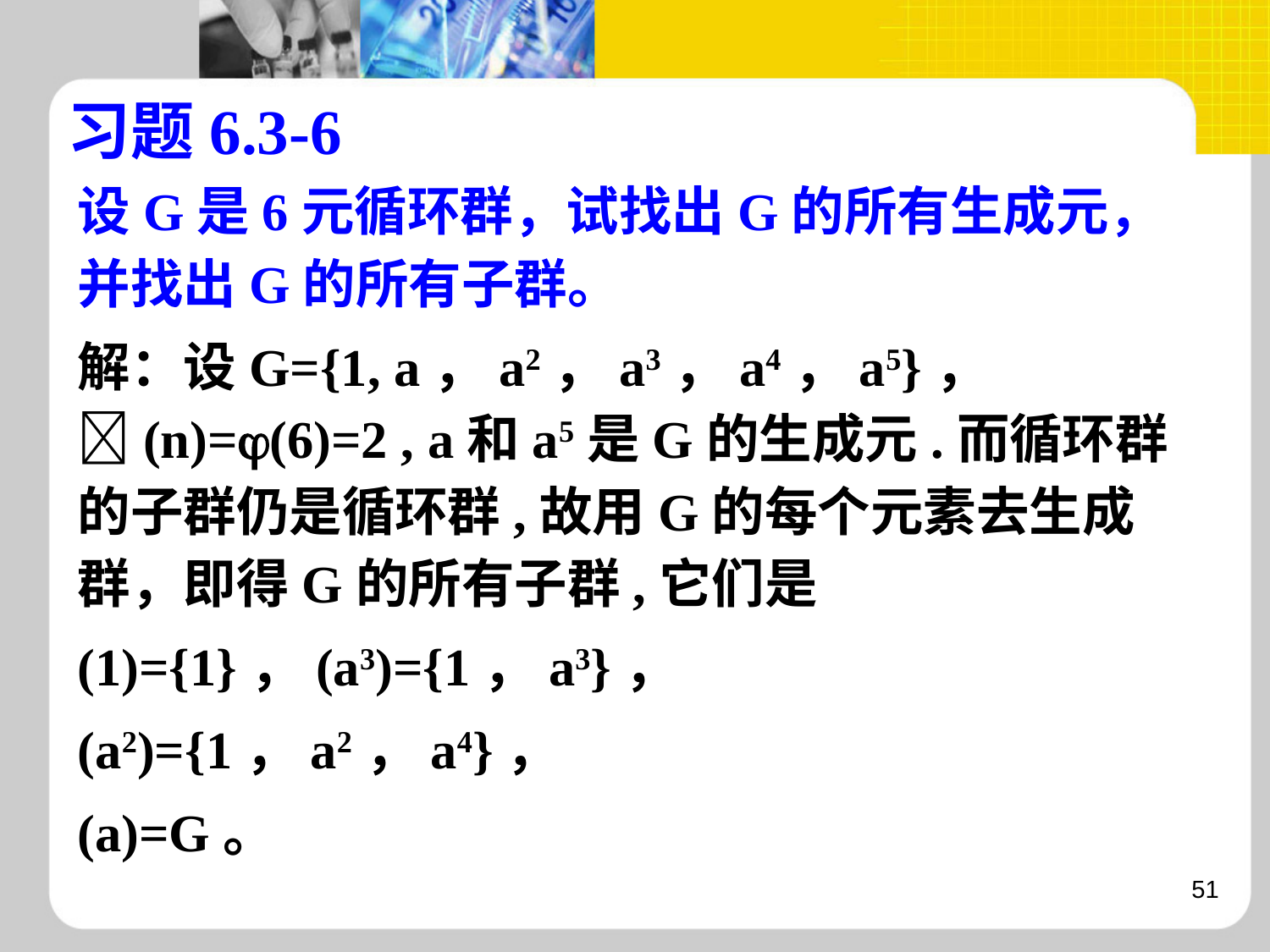

# 习题6.3-6
设G是6元循环群，试找出G的所有生成元，并找出G的所有子群。
解：设G={1, a，a2，a3，a4，a5}， ϕ(n)=ϕ(6)=2 , a和a5是G的生成元.而循环群的子群仍是循环群,故用G的每个元素去生成群，即得G的所有子群,它们是
(1)={1}，(a3)={1，a3}，
(a2)={1，a2，a4}，
(a)=G。

51